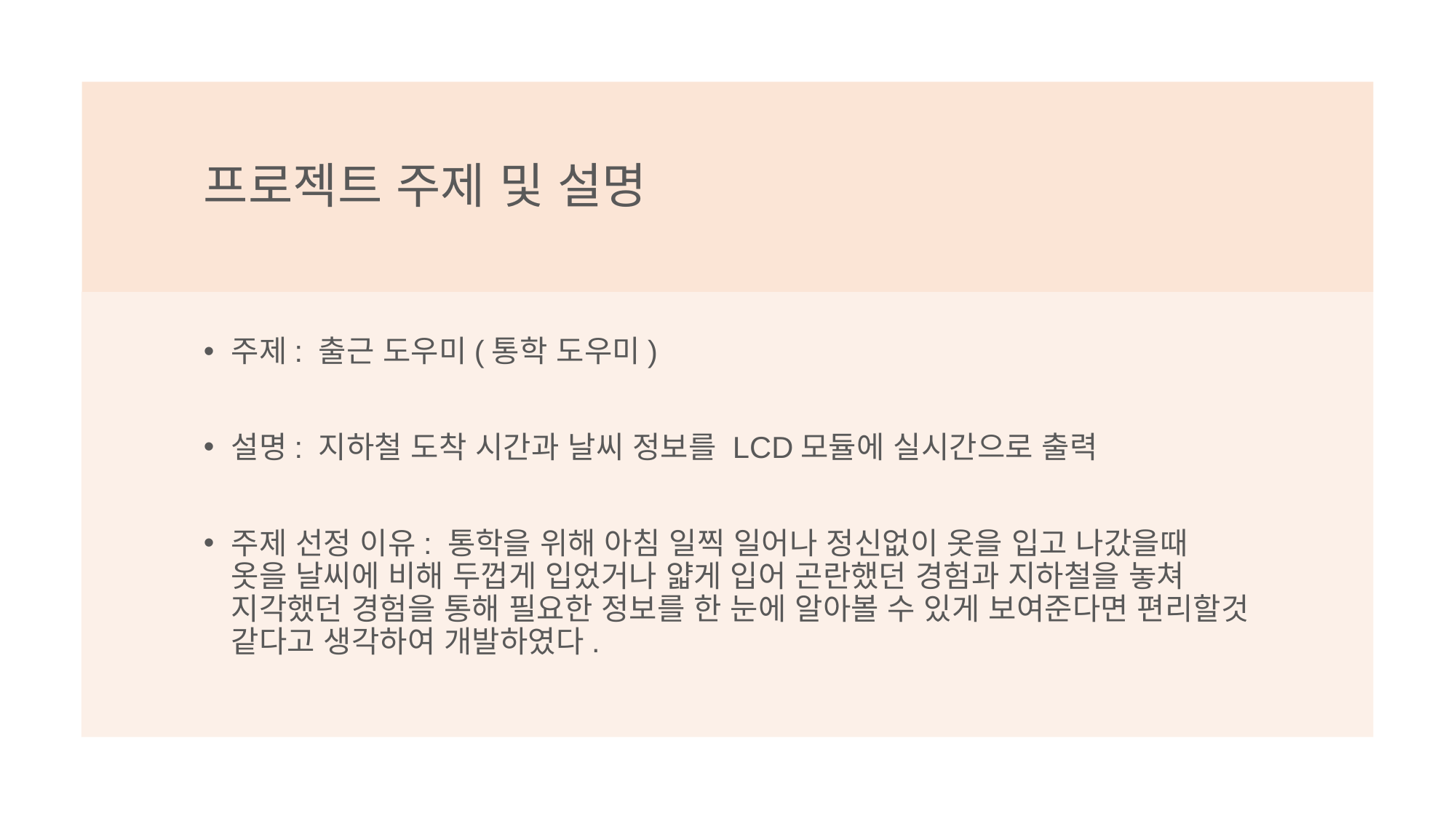

# 프로젝트 주제 및 설명

주제: 출근 도우미(통학 도우미)

설명: 지하철 도착 시간과 날씨 정보를 LCD모듈에 실시간으로 출력

주제 선정 이유: 통학을 위해 아침 일찍 일어나 정신없이 옷을 입고 나갔을때 옷을 날씨에 비해 두껍게 입었거나 얇게 입어 곤란했던 경험과 지하철을 놓쳐 지각했던 경험을 통해 필요한 정보를 한 눈에 알아볼 수 있게 보여준다면 편리할것 같다고 생각하여 개발하였다.